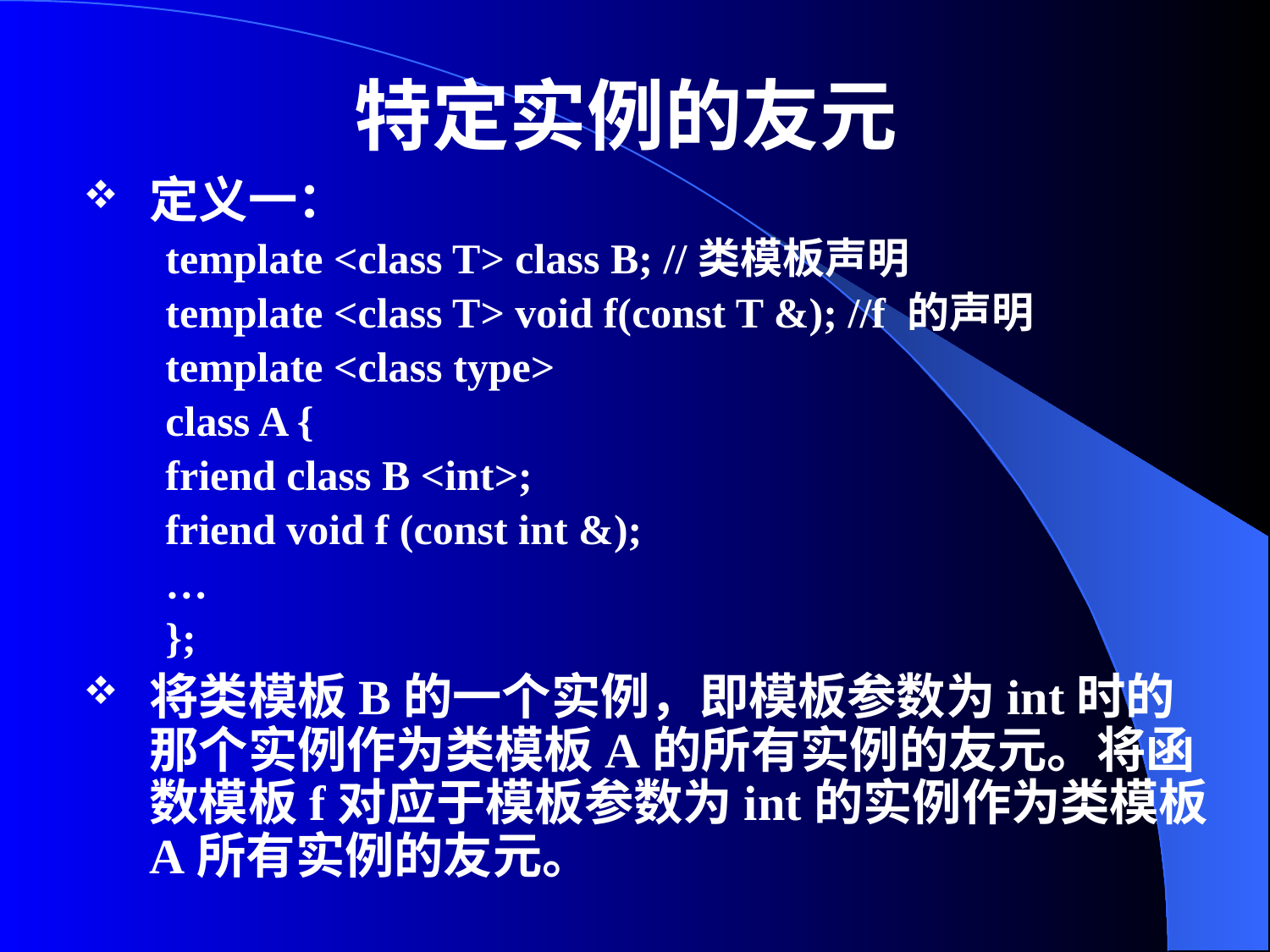

# 特定实例的友元
定义一：
template <class T> class B; //类模板声明
template <class T> void f(const T &); //f 的声明
template <class type>
class A {
friend class B <int>;
friend void f (const int &);
…
};
将类模板B的一个实例，即模板参数为int时的那个实例作为类模板A的所有实例的友元。将函数模板f对应于模板参数为int的实例作为类模板A所有实例的友元。